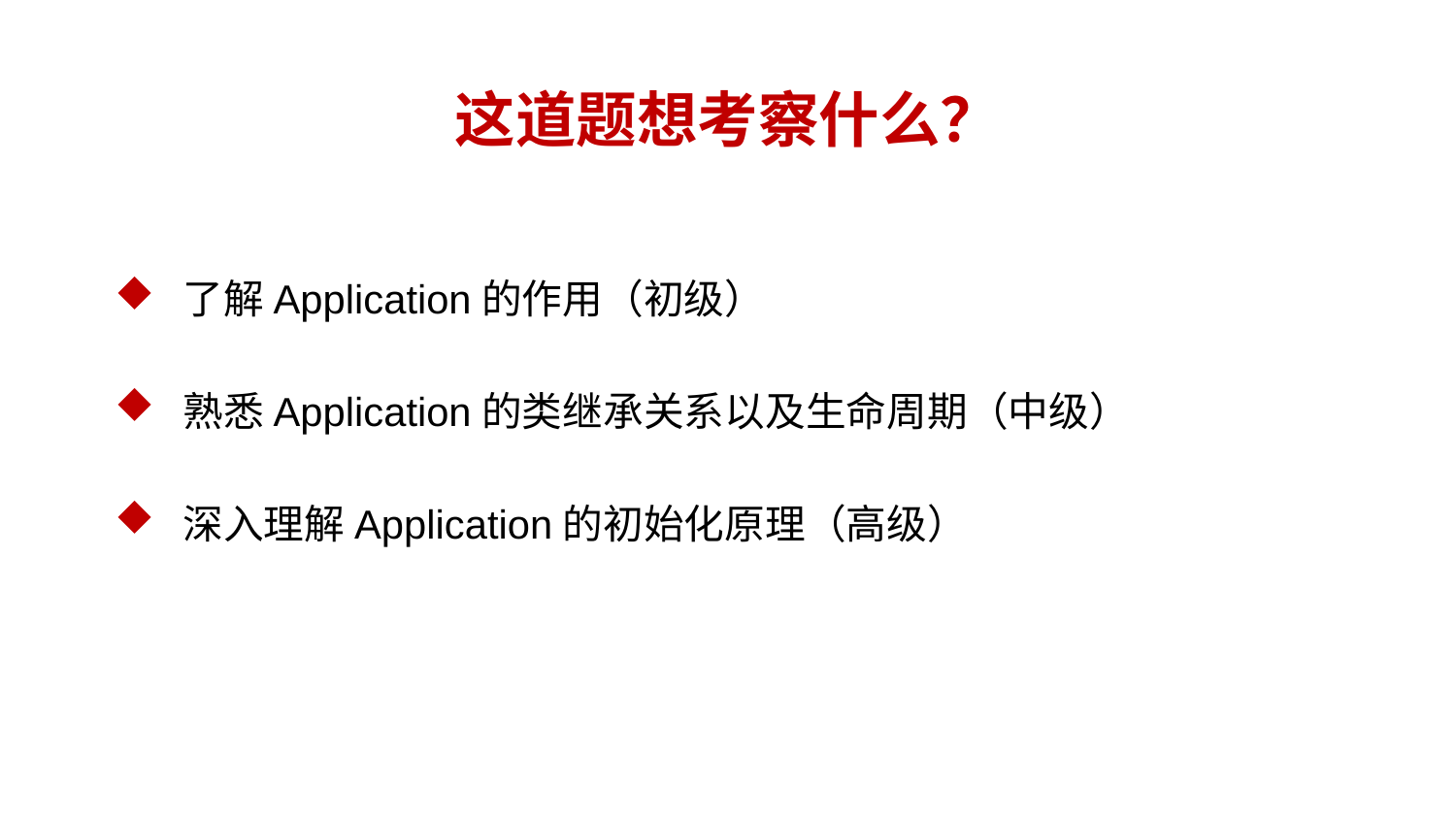

# 这道题想考察什么？
  了解Application的作用（初级）
  熟悉Application的类继承关系以及生命周期（中级）
  深入理解Application的初始化原理（高级）